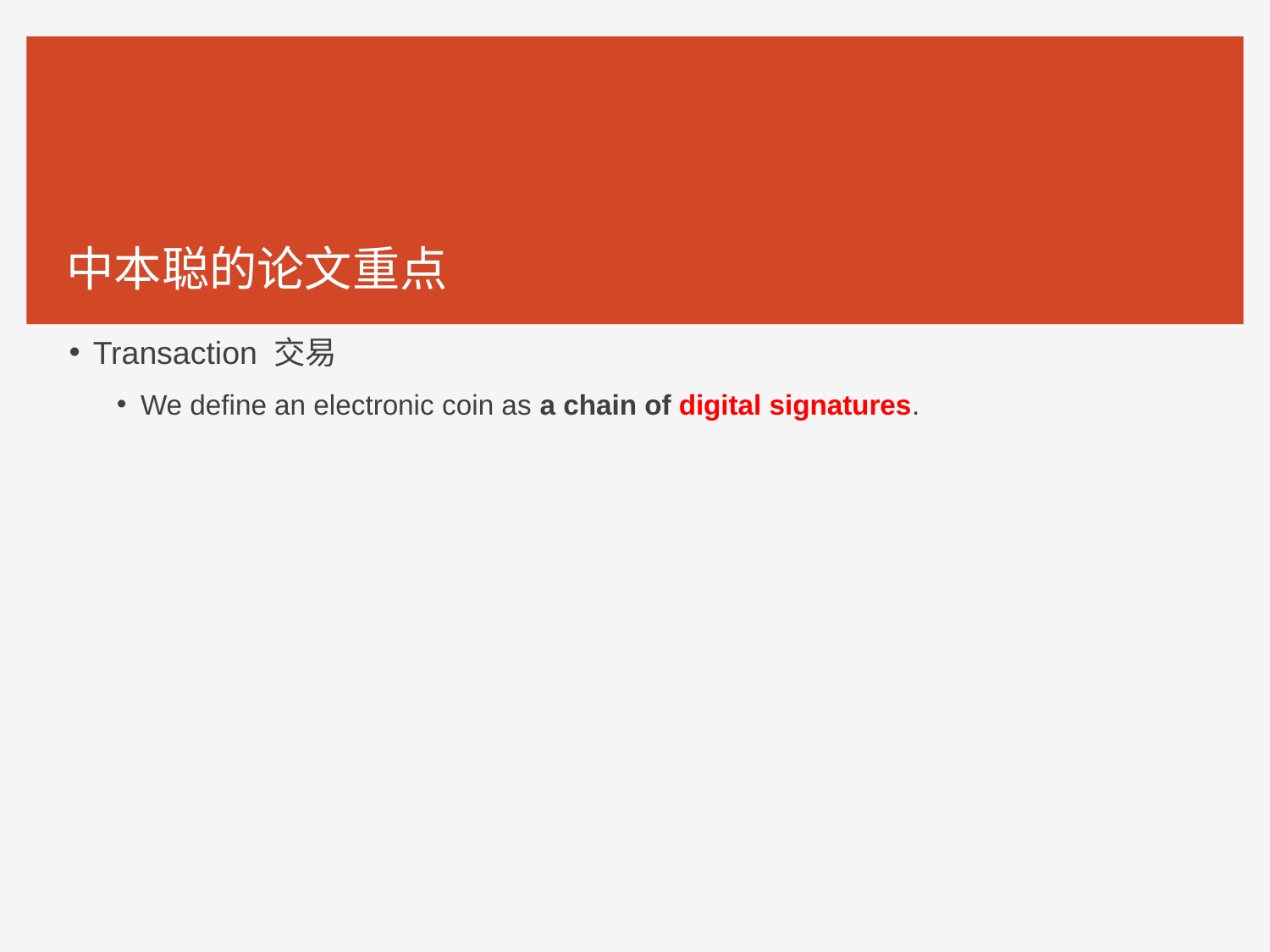

中本聪的论文重点
Transaction 交易
We define an electronic coin as a chain of digital signatures.